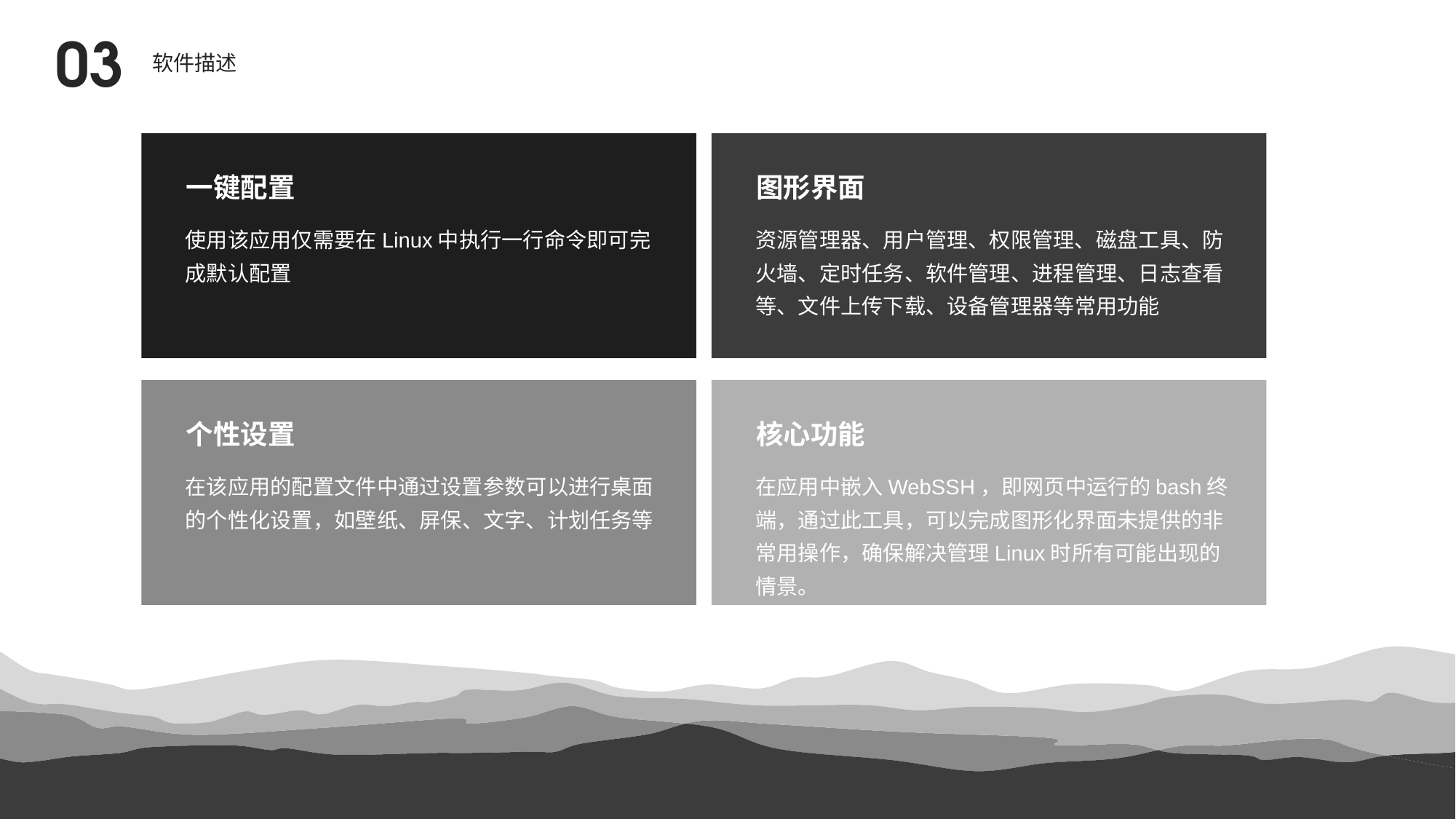

03
软件描述

一键配置
使用该应用仅需要在Linux中执行一行命令即可完成默认配置

图形界面
资源管理器、用户管理、权限管理、磁盘工具、防火墙、定时任务、软件管理、进程管理、日志查看等、文件上传下载、设备管理器等常用功能

个性设置
在该应用的配置文件中通过设置参数可以进行桌面的个性化设置，如壁纸、屏保、文字、计划任务等

核心功能
在应用中嵌入WebSSH，即网页中运行的bash终端，通过此工具，可以完成图形化界面未提供的非常用操作，确保解决管理Linux时所有可能出现的情景。